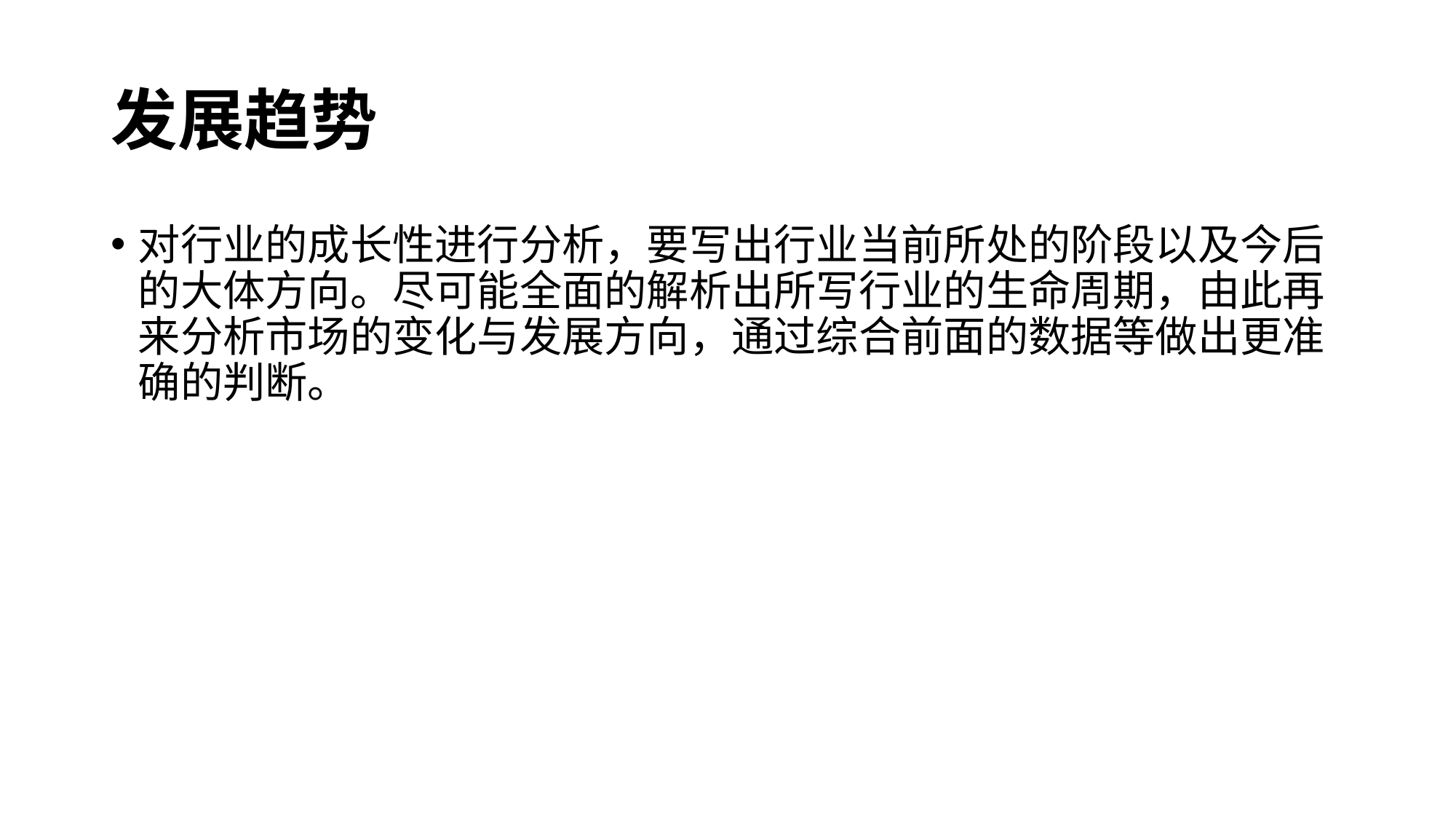

# 发展趋势
对行业的成长性进行分析，要写出行业当前所处的阶段以及今后的大体方向。尽可能全面的解析出所写行业的生命周期，由此再来分析市场的变化与发展方向，通过综合前面的数据等做出更准确的判断。